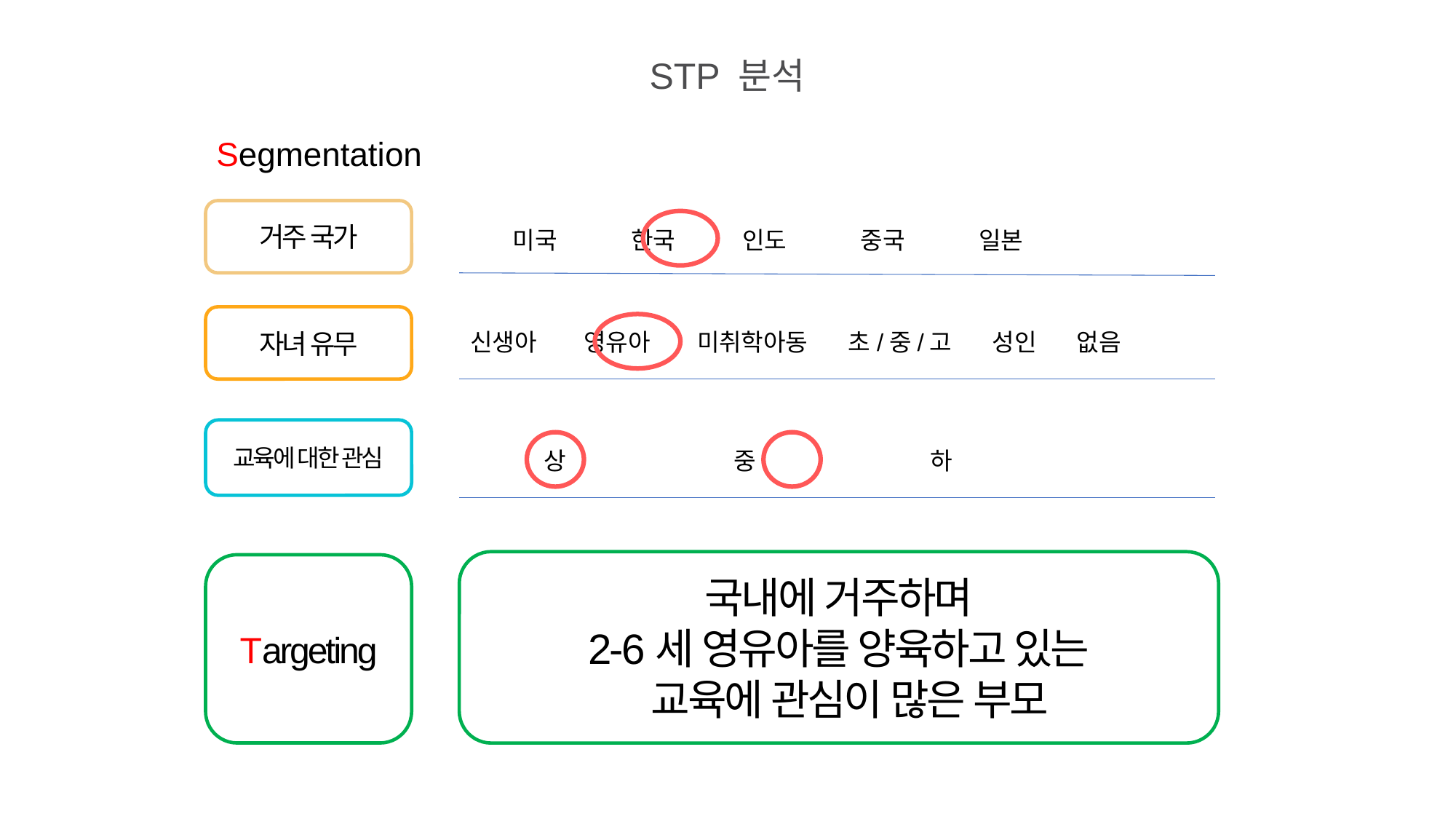

STP 분석
Segmentation
거주 국가

미국           한국          인도           중국           일본
자녀 유무

신생아       영유아       미취학아동      초/중/고      성인      없음
교육에 대한 관심

상                         중                          하
국내에 거주하며
2-6세 영유아를 양육하고 있는
 교육에 관심이 많은 부모
Targeting

색감이 살아있는
Basic PPT